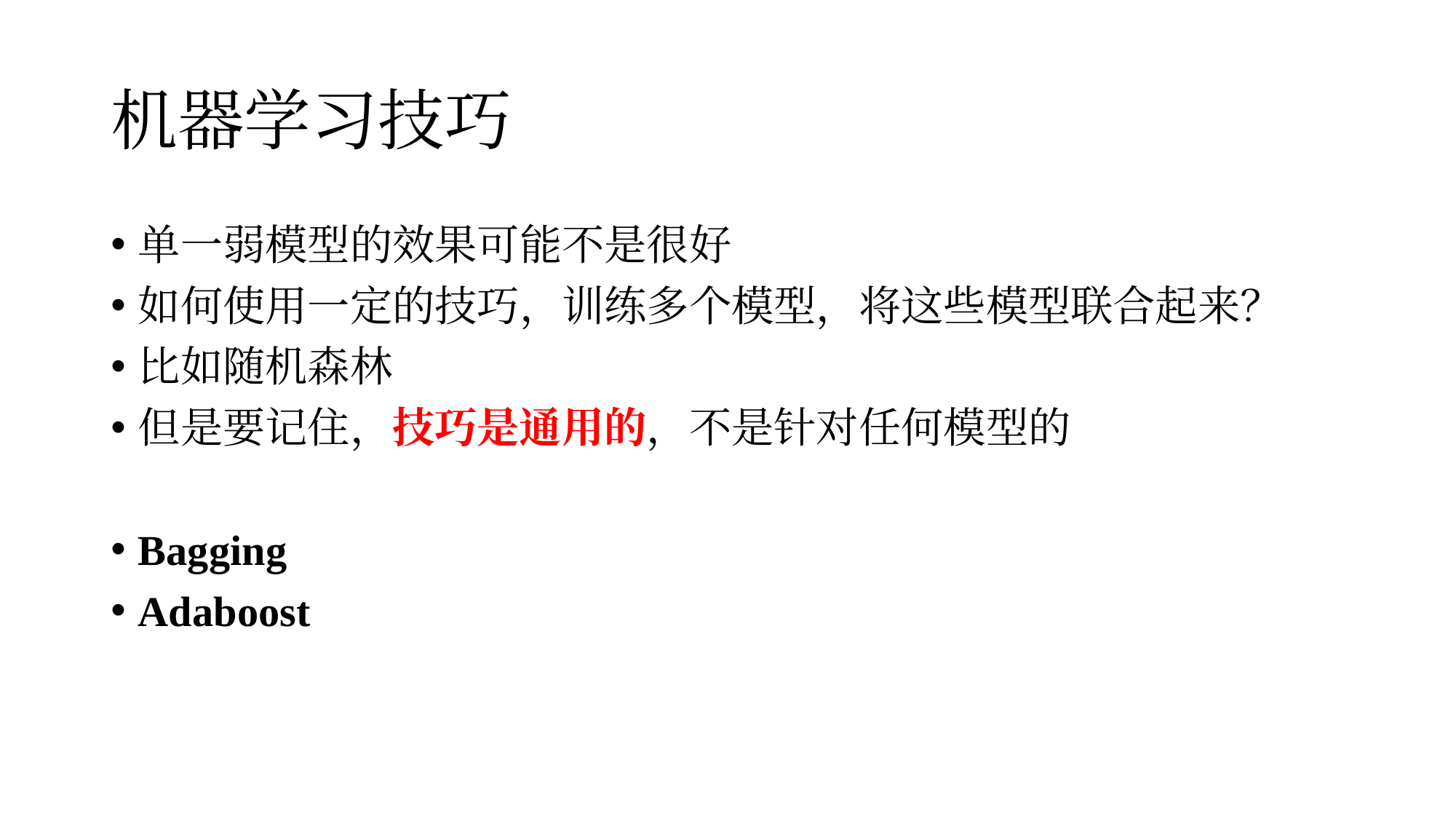

# 机器学习技巧
单一弱模型的效果可能不是很好
如何使用一定的技巧，训练多个模型，将这些模型联合起来？
比如随机森林
但是要记住，技巧是通用的，不是针对任何模型的

Bagging
Adaboost